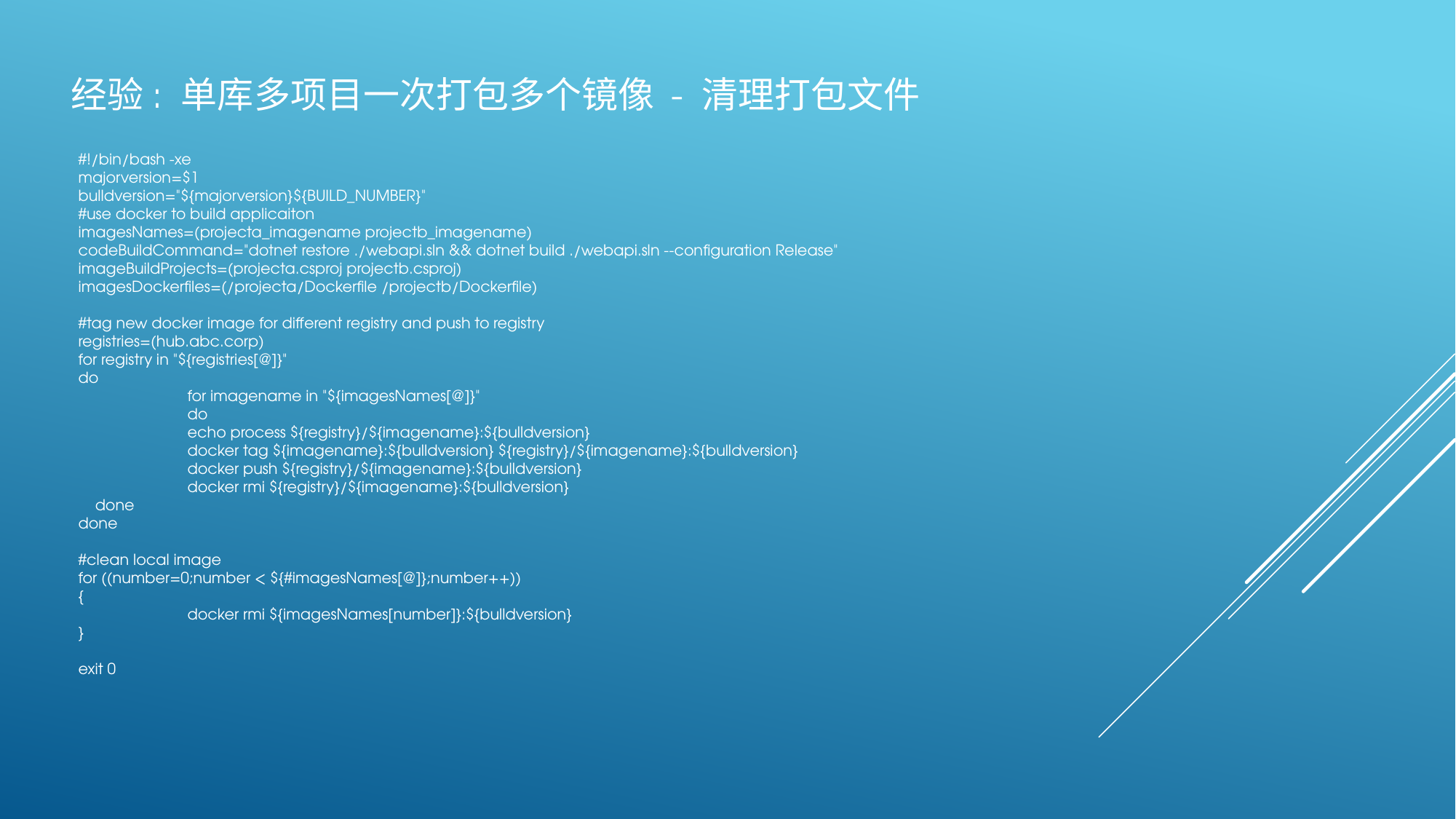

# 经验: 单库多项目一次打包多个镜像 - 清理打包文件
#!/bin/bash -xe
majorversion=$1
bulldversion="${majorversion}${BUILD_NUMBER}"
#use docker to build applicaiton
imagesNames=(projecta_imagename projectb_imagename)
codeBuildCommand="dotnet restore ./webapi.sln && dotnet build ./webapi.sln --configuration Release"
imageBuildProjects=(projecta.csproj projectb.csproj)
imagesDockerfiles=(/projecta/Dockerfile /projectb/Dockerfile)

#tag new docker image for different registry and push to registry
registries=(hub.abc.corp)
for registry in "${registries[@]}"
do
	for imagename in "${imagesNames[@]}"
	do
    	echo process ${registry}/${imagename}:${bulldversion}
    	docker tag ${imagename}:${bulldversion} ${registry}/${imagename}:${bulldversion}
    	docker push ${registry}/${imagename}:${bulldversion}
    	docker rmi ${registry}/${imagename}:${bulldversion}
    done
done

#clean local image
for ((number=0;number < ${#imagesNames[@]};number++))
{
	docker rmi ${imagesNames[number]}:${bulldversion}
}

exit 0